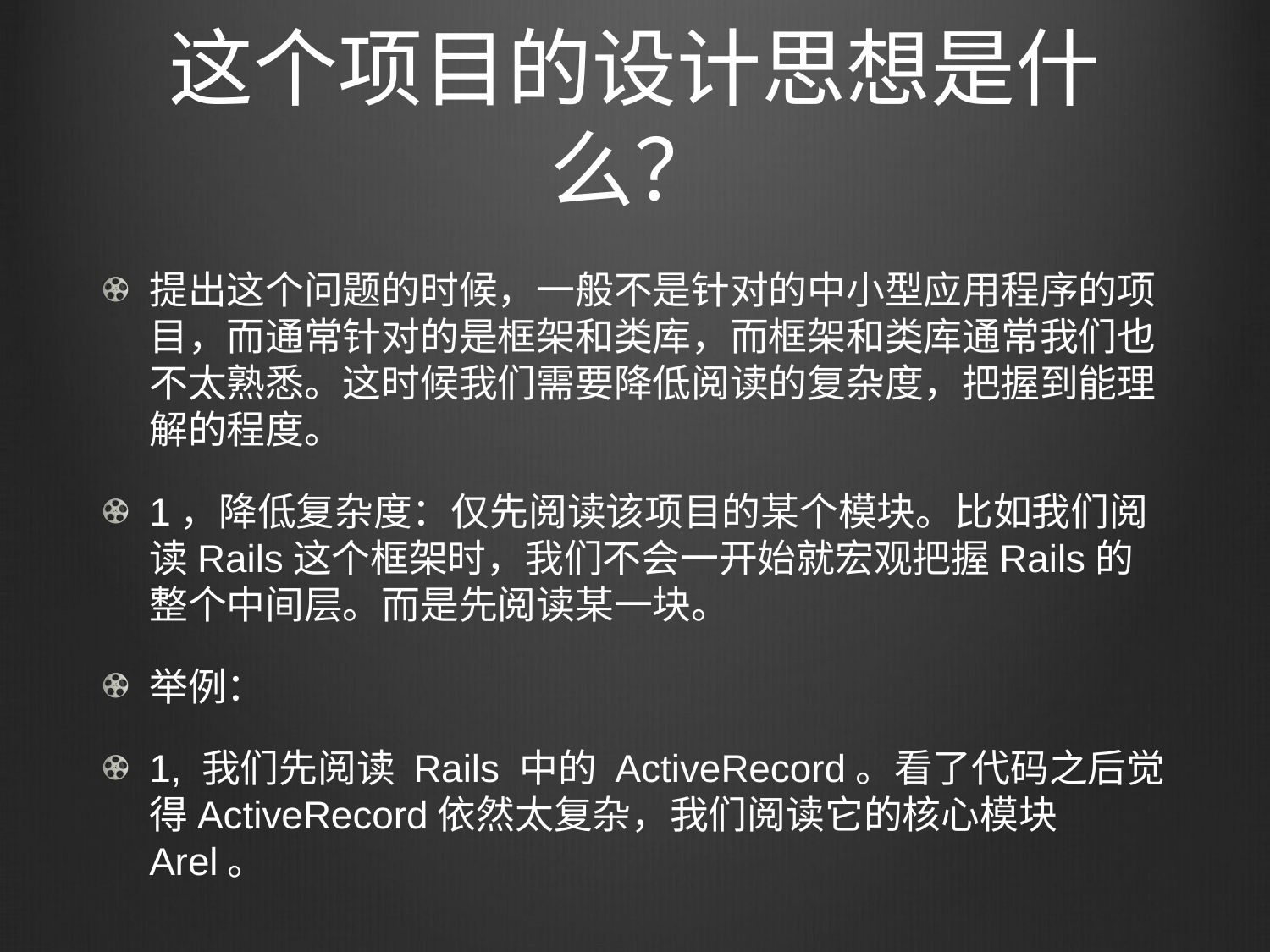

# 这个项目的设计思想是什么？
提出这个问题的时候，一般不是针对的中小型应用程序的项目，而通常针对的是框架和类库，而框架和类库通常我们也不太熟悉。这时候我们需要降低阅读的复杂度，把握到能理解的程度。
1，降低复杂度：仅先阅读该项目的某个模块。比如我们阅读Rails这个框架时，我们不会一开始就宏观把握Rails的整个中间层。而是先阅读某一块。
举例：
1, 我们先阅读 Rails 中的 ActiveRecord。看了代码之后觉得ActiveRecord依然太复杂，我们阅读它的核心模块Arel。